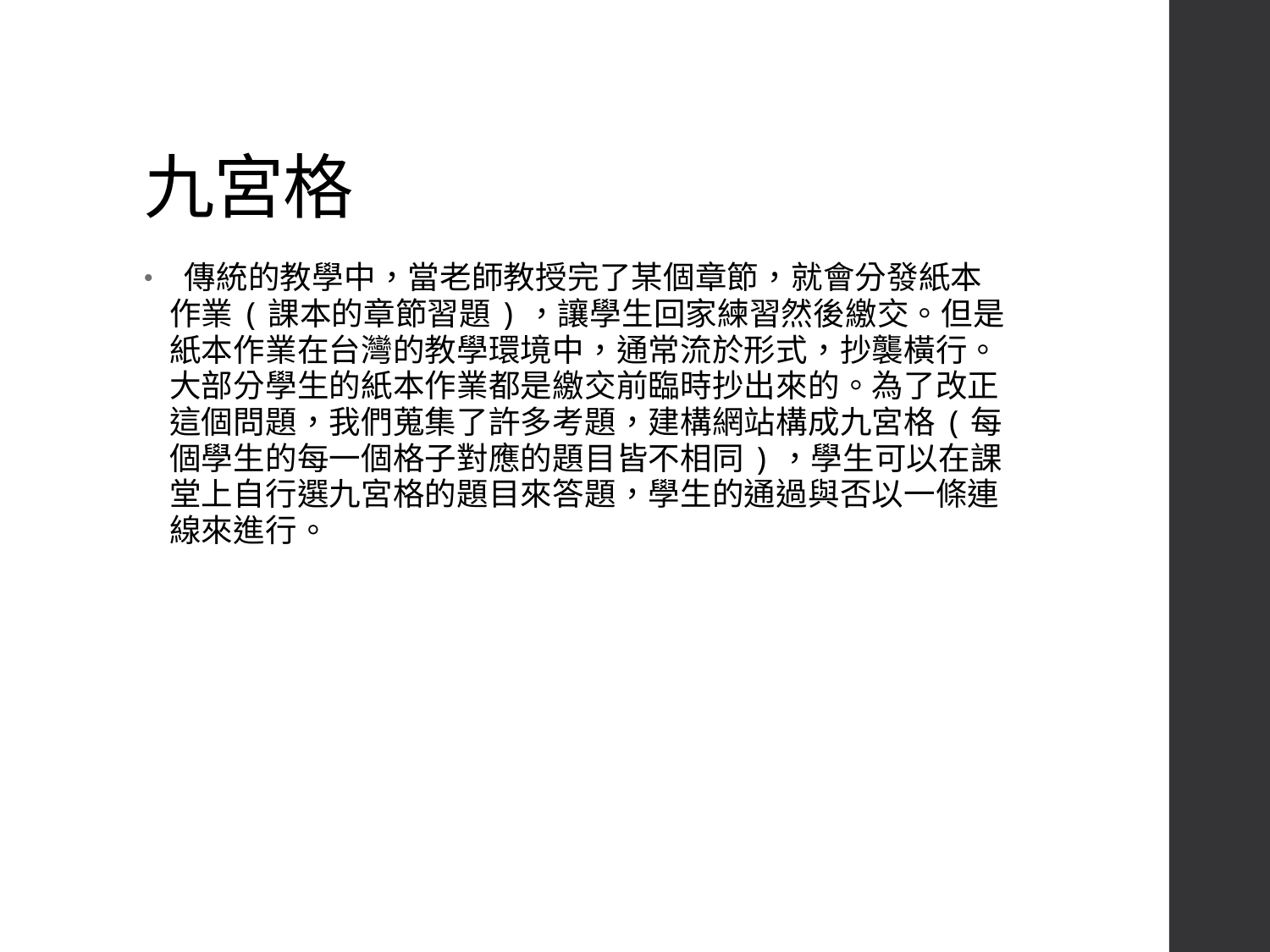

# 九宮格
 傳統的教學中，當老師教授完了某個章節，就會分發紙本作業(課本的章節習題)，讓學生回家練習然後繳交。但是紙本作業在台灣的教學環境中，通常流於形式，抄襲橫行。大部分學生的紙本作業都是繳交前臨時抄出來的。為了改正這個問題，我們蒐集了許多考題，建構網站構成九宮格(每個學生的每一個格子對應的題目皆不相同)，學生可以在課堂上自行選九宮格的題目來答題，學生的通過與否以一條連線來進行。